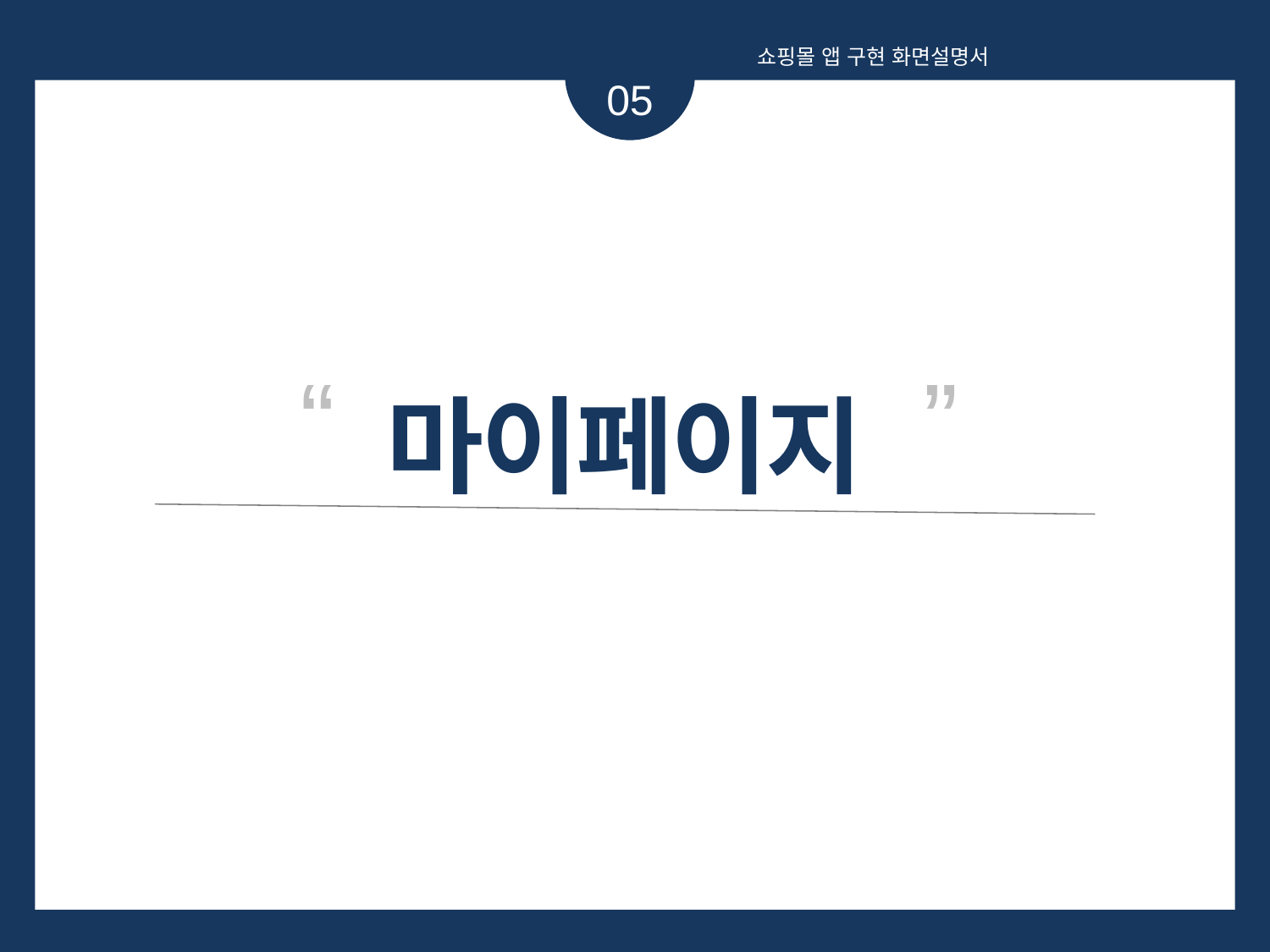

쇼핑몰 앱 구현 화면설명서
05

“                    ”
마이페이지